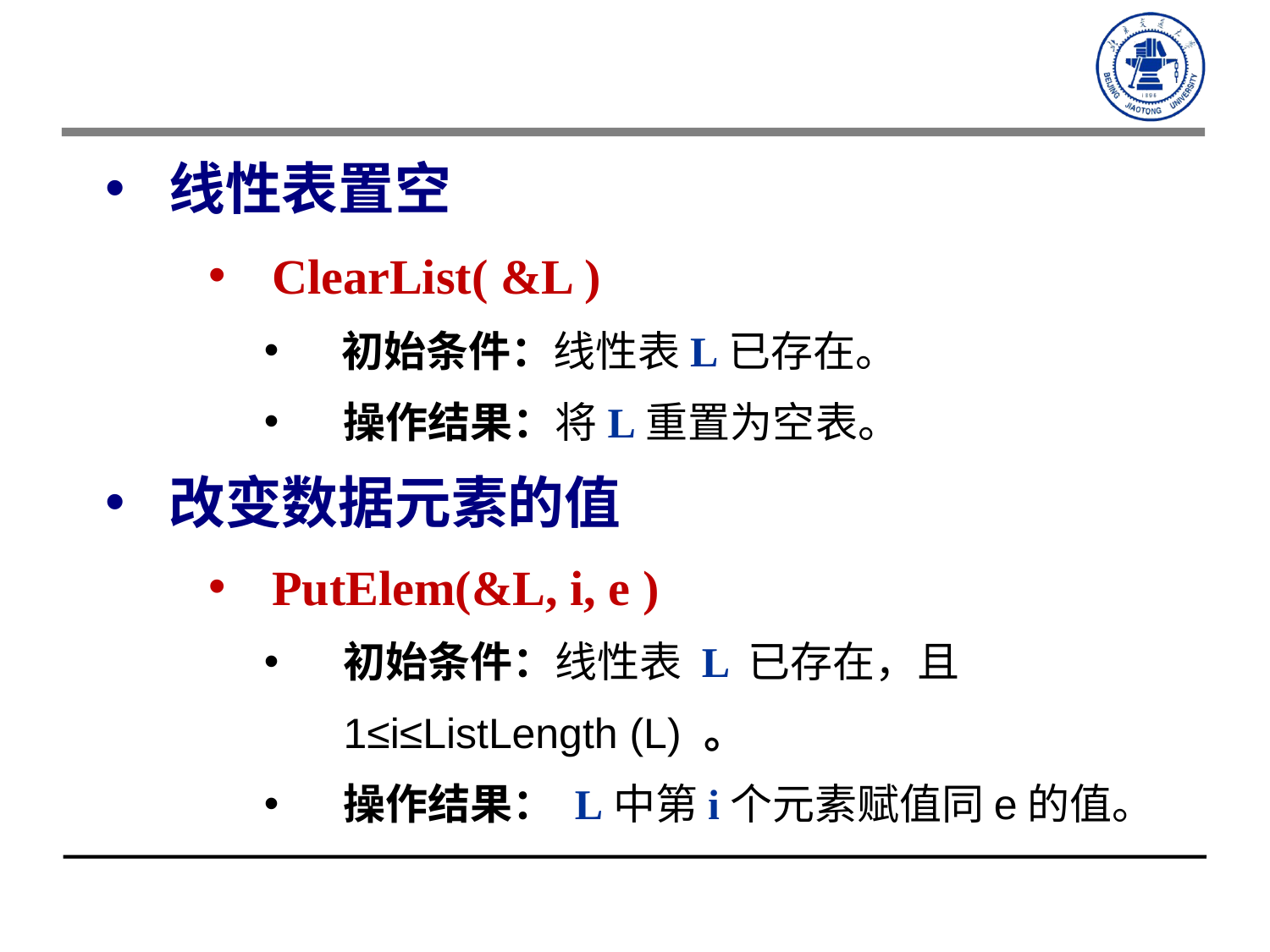

线性表置空
ClearList( &L )
初始条件：线性表L已存在。
操作结果：将L重置为空表。
改变数据元素的值
PutElem(&L, i, e )
初始条件：线性表 L 已存在，且 1≤i≤ListLength (L) 。
操作结果： L中第i个元素赋值同e的值。